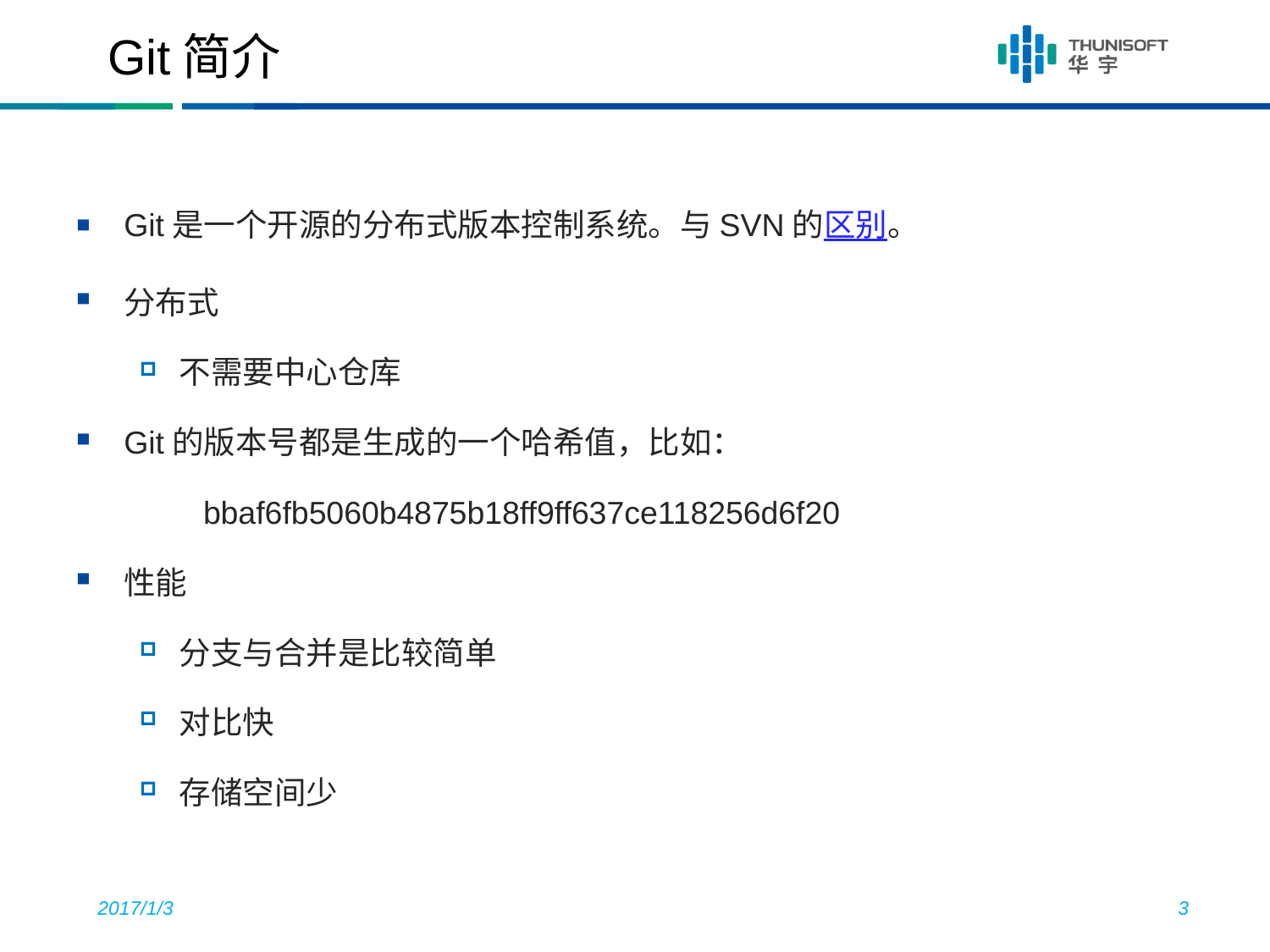

# Git简介
Git是一个开源的分布式版本控制系统。与SVN的区别。
分布式
不需要中心仓库
Git的版本号都是生成的一个哈希值，比如：
	bbaf6fb5060b4875b18ff9ff637ce118256d6f20
性能
分支与合并是比较简单
对比快
存储空间少

2017/1/3
3